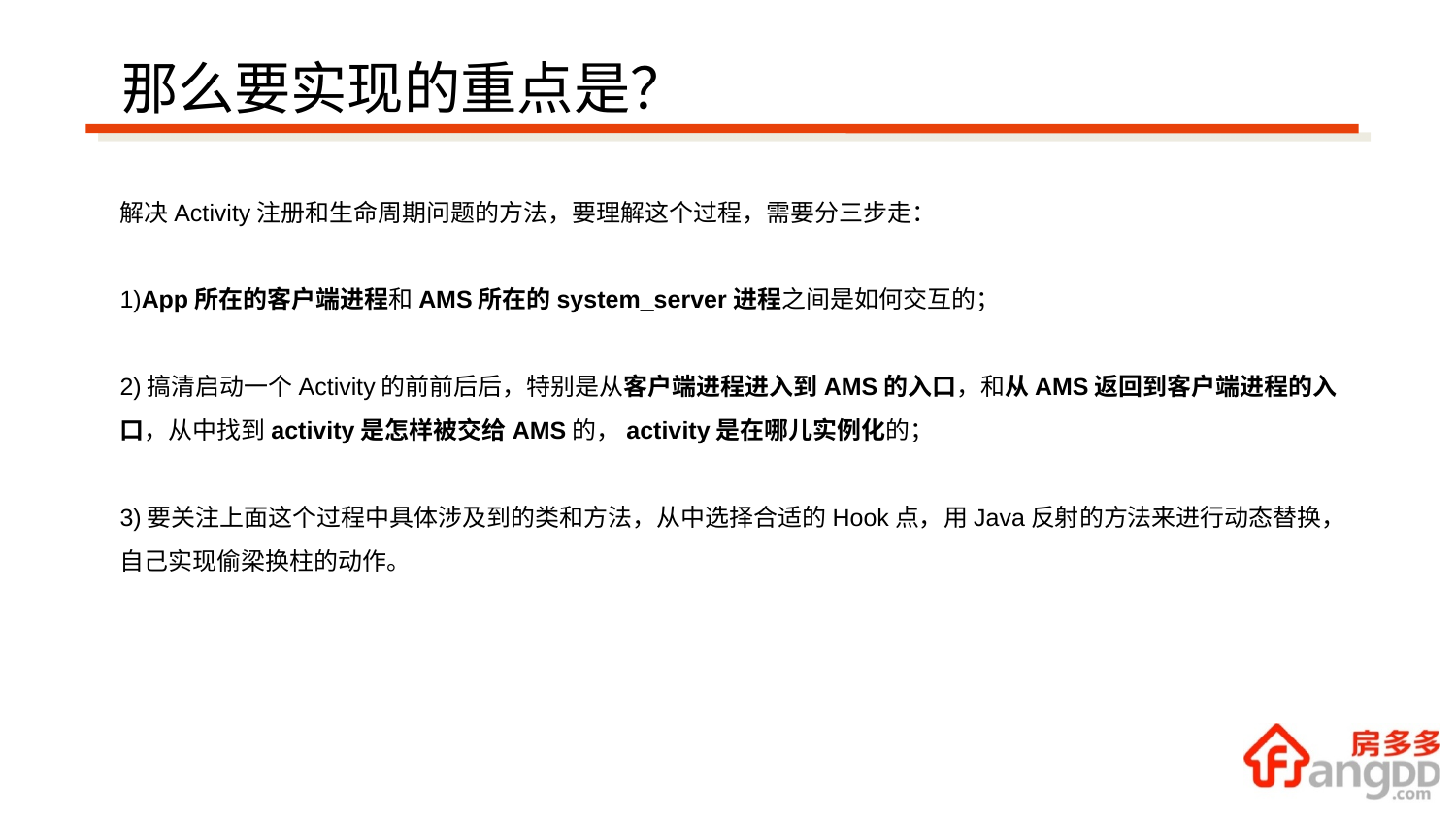

那么要实现的重点是？

解决Activity注册和生命周期问题的方法，要理解这个过程，需要分三步走：

1)App所在的客户端进程和AMS所在的system_server进程之间是如何交互的；

2)搞清启动一个Activity的前前后后，特别是从客户端进程进入到AMS的入口，和从AMS返回到客户端进程的入口，从中找到activity是怎样被交给AMS的，activity是在哪儿实例化的；

3)要关注上面这个过程中具体涉及到的类和方法，从中选择合适的Hook点，用Java反射的方法来进行动态替换，自己实现偷梁换柱的动作。